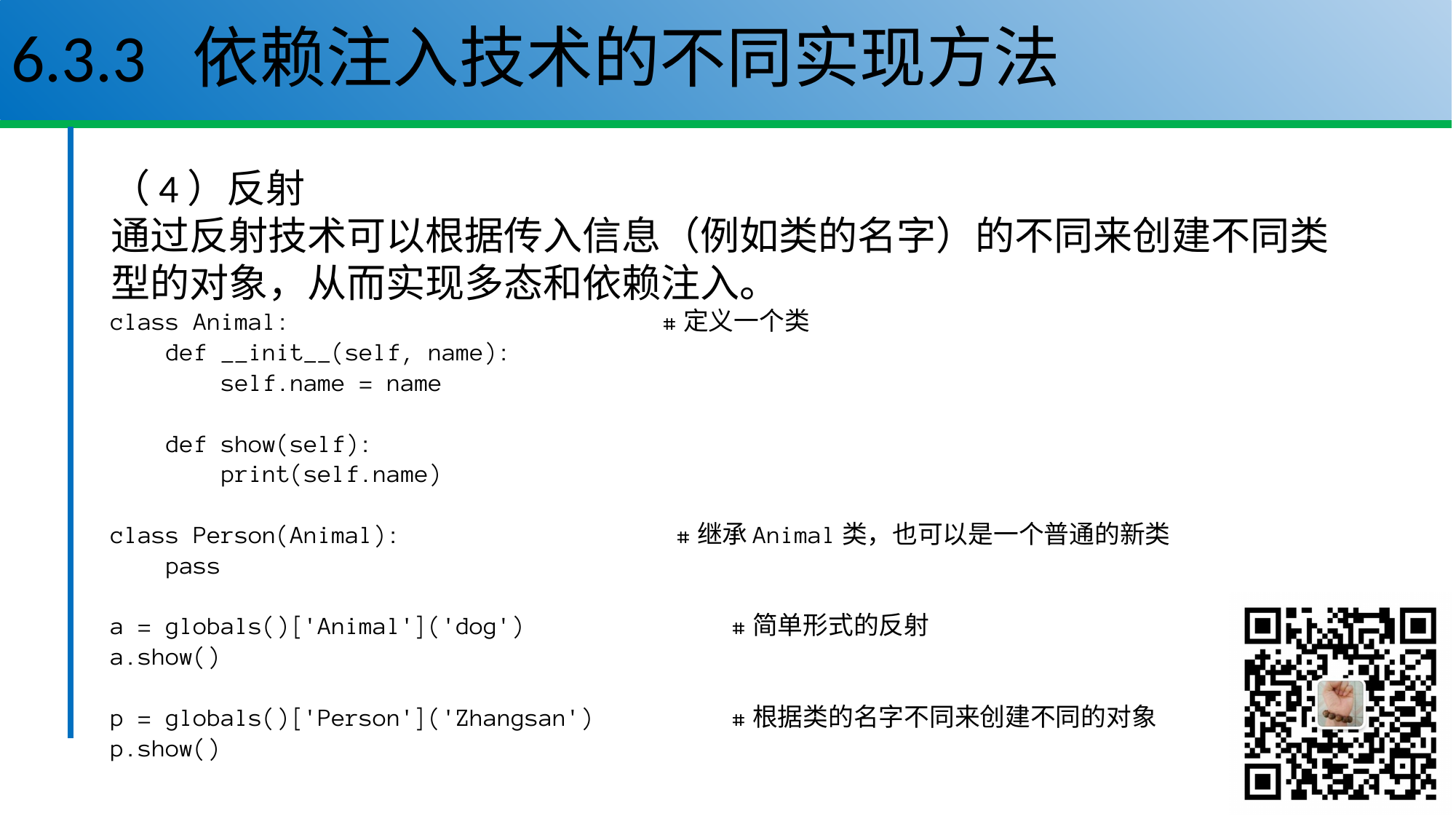

# 6.3.3  依赖注入技术的不同实现方法
（4）反射
通过反射技术可以根据传入信息（例如类的名字）的不同来创建不同类型的对象，从而实现多态和依赖注入。
class Animal:                           #定义一个类
    def __init__(self, name):
        self.name = name

    def show(self):
        print(self.name)

class Person(Animal):                    #继承Animal类，也可以是一个普通的新类
    pass

a = globals()['Animal']('dog')               #简单形式的反射
a.show()

p = globals()['Person']('Zhangsan')          #根据类的名字不同来创建不同的对象
p.show()
46